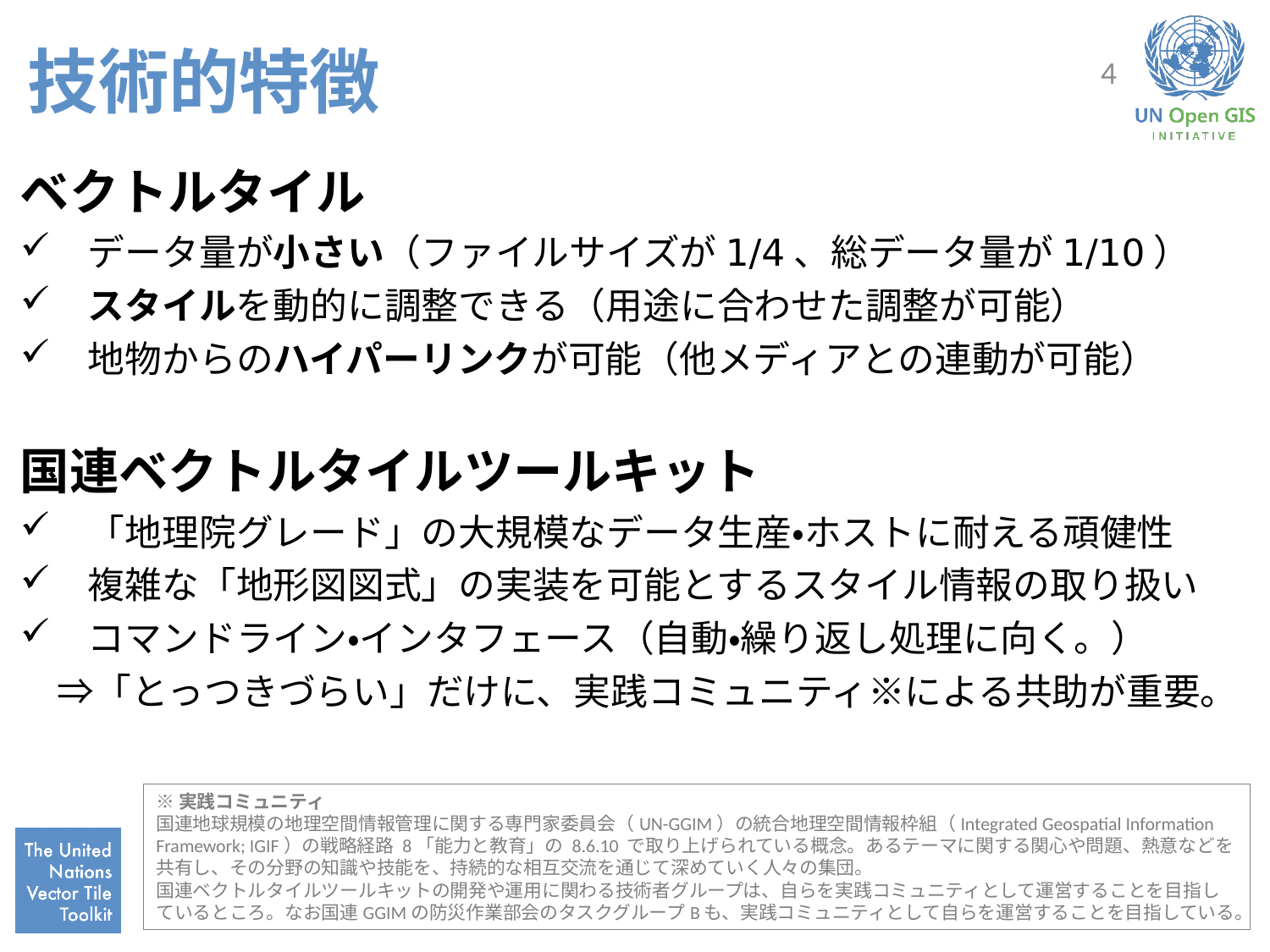

# 技術的特徴
4
ベクトルタイル
　データ量が小さい（ファイルサイズが1/4、総データ量が1/10）
　スタイルを動的に調整できる（用途に合わせた調整が可能）
　地物からのハイパーリンクが可能（他メディアとの連動が可能）

国連ベクトルタイルツールキット
　「地理院グレード」の大規模なデータ生産・ホストに耐える頑健性
　複雑な「地形図図式」の実装を可能とするスタイル情報の取り扱い
　コマンドライン・インタフェース（自動・繰り返し処理に向く。）
　⇒「とっつきづらい」だけに、実践コミュニティ※による共助が重要。
※実践コミュニティ
国連地球規模の地理空間情報管理に関する専門家委員会（UN-GGIM）の統合地理空間情報枠組（Integrated Geospatial Information Framework; IGIF）の戦略経路 8「能力と教育」の 8.6.10 で取り上げられている概念。あるテーマに関する関心や問題、熱意などを共有し、その分野の知識や技能を、持続的な相互交流を通じて深めていく人々の集団。
国連ベクトルタイルツールキットの開発や運用に関わる技術者グループは、自らを実践コミュニティとして運営することを目指しているところ。なお国連GGIMの防災作業部会のタスクグループBも、実践コミュニティとして自らを運営することを目指している。